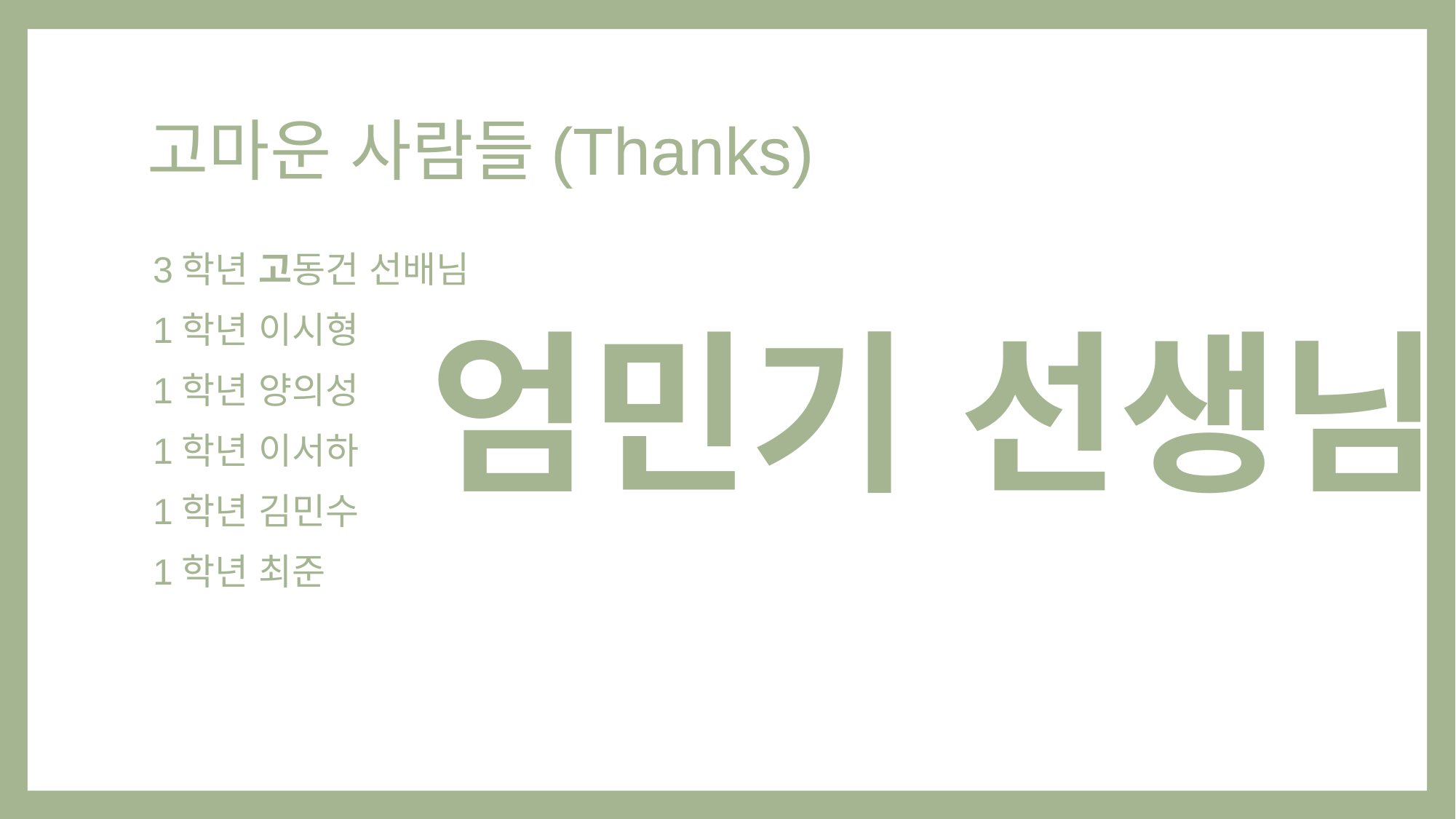

# 고마운 사람들(Thanks)
3학년 고동건 선배님
1학년 이시형
1학년 양의성
1학년 이서하
1학년 김민수
1학년 최준
엄민기 선생님